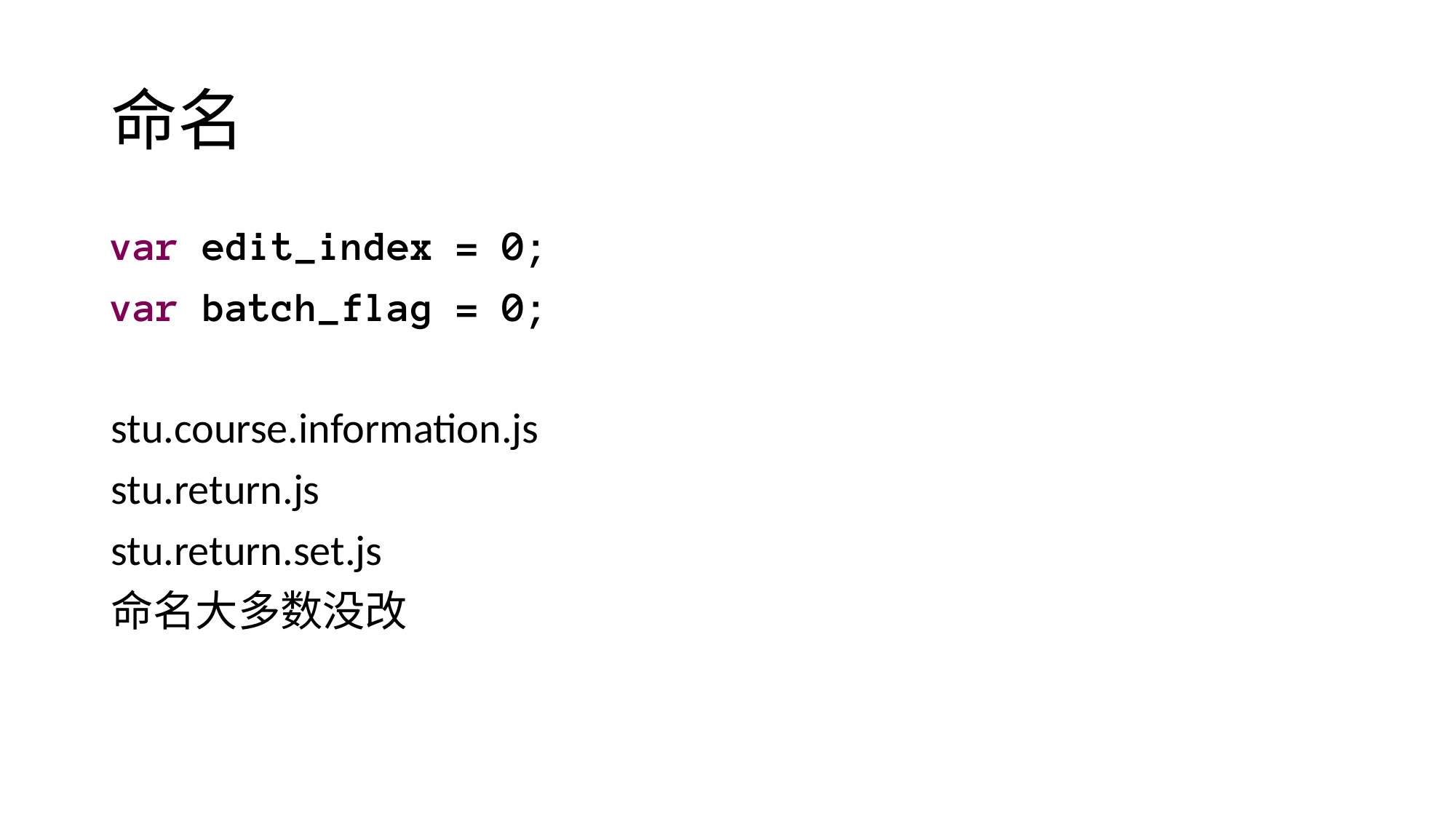

# 命名
var edit_index = 0;
var batch_flag = 0;

stu.course.information.js
stu.return.js
stu.return.set.js
命名大多数没改